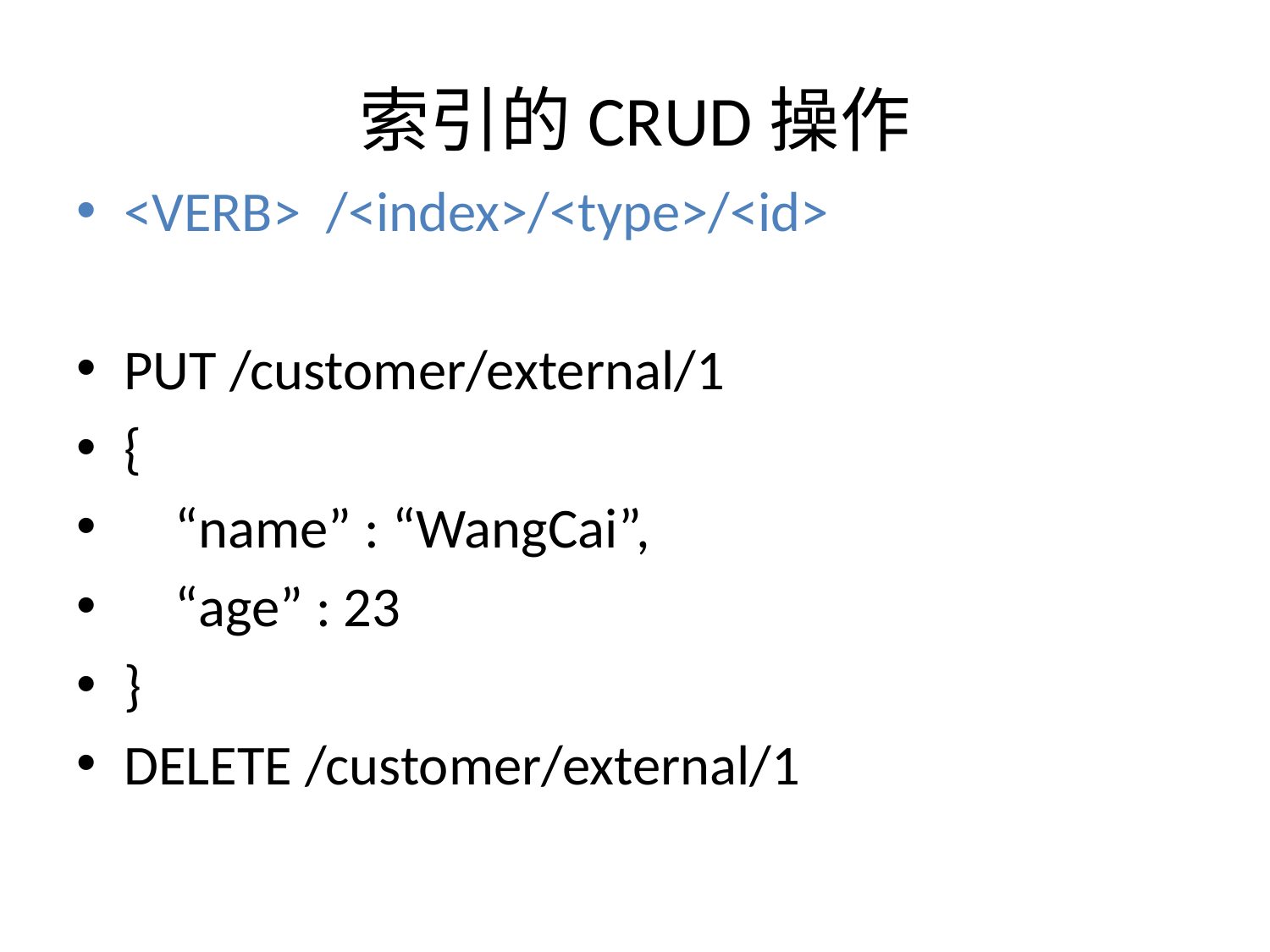

# 索引的CRUD操作
<VERB>  /<index>/<type>/<id>

PUT /customer/external/1
{
    “name” : “WangCai”,
    “age” : 23
}
DELETE /customer/external/1